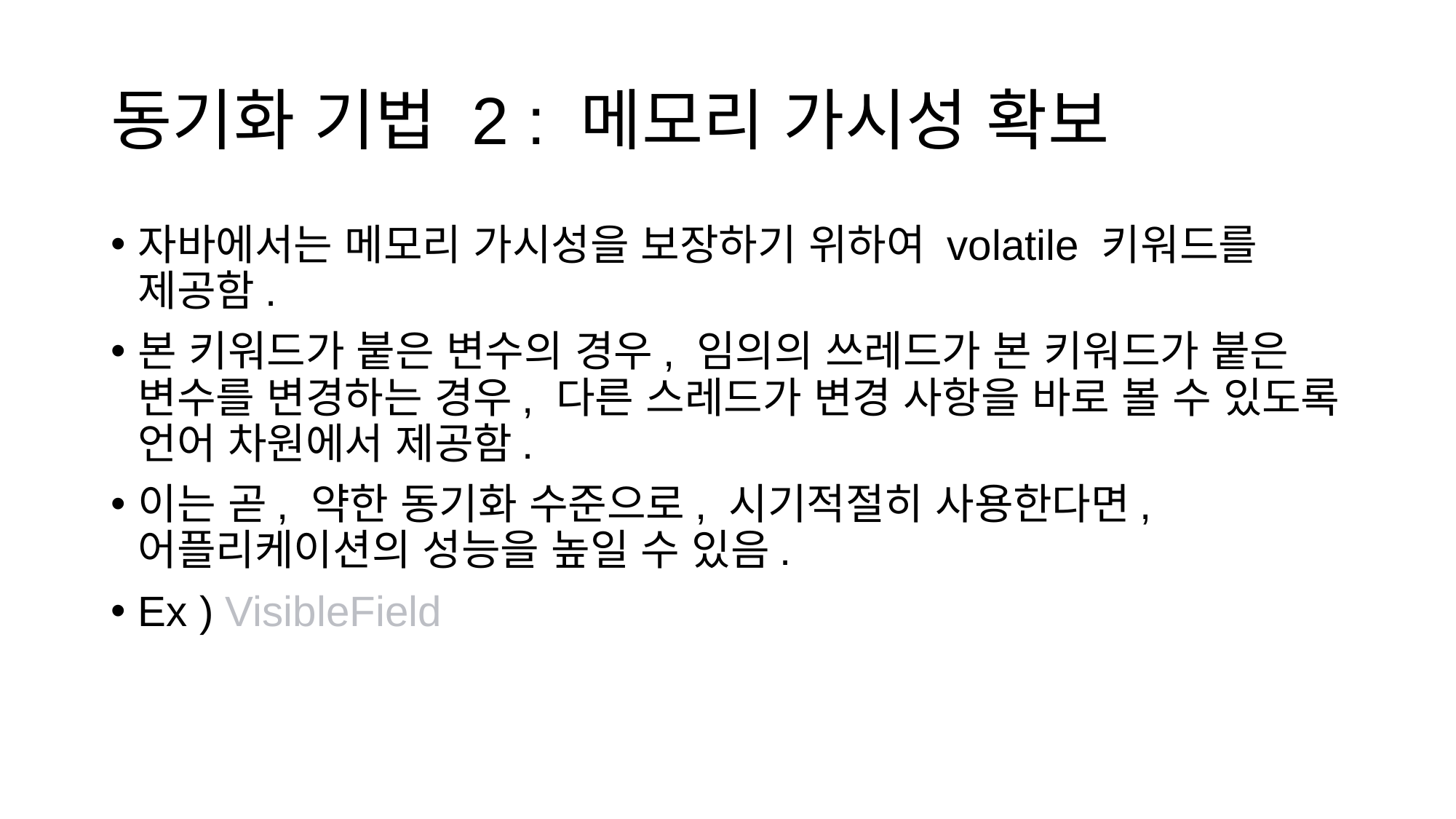

# 동기화 기법 2 : 메모리 가시성 확보
자바에서는 메모리 가시성을 보장하기 위하여 volatile 키워드를 제공함.
본 키워드가 붙은 변수의 경우, 임의의 쓰레드가 본 키워드가 붙은 변수를 변경하는 경우, 다른 스레드가 변경 사항을 바로 볼 수 있도록 언어 차원에서 제공함.
이는 곧, 약한 동기화 수준으로, 시기적절히 사용한다면, 어플리케이션의 성능을 높일 수 있음.
Ex ) VisibleField